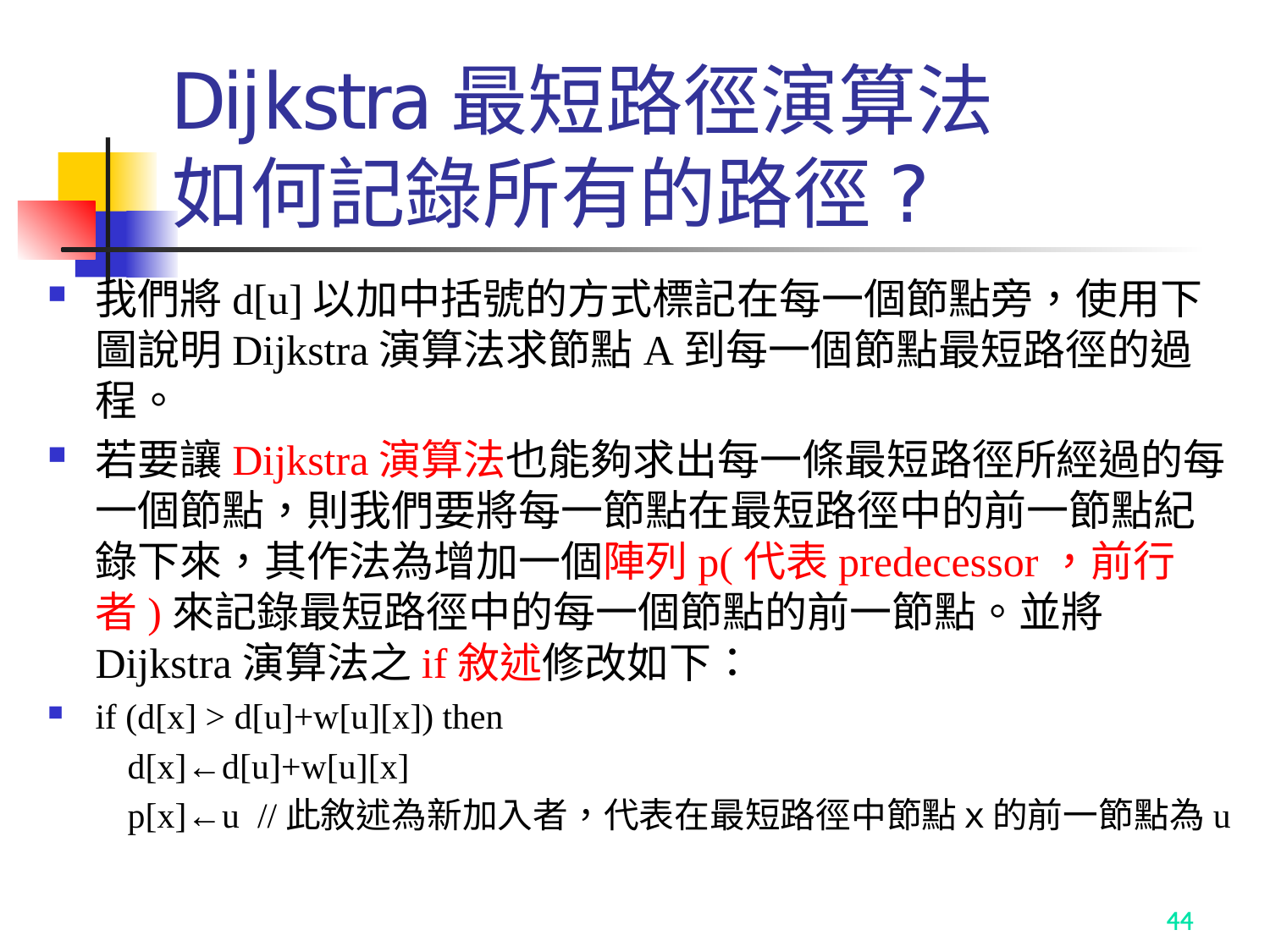

# Dijkstra最短路徑演算法 如何記錄所有的路徑?
我們將d[u]以加中括號的方式標記在每一個節點旁，使用下圖說明Dijkstra演算法求節點A到每一個節點最短路徑的過程。
若要讓Dijkstra演算法也能夠求出每一條最短路徑所經過的每一個節點，則我們要將每一節點在最短路徑中的前一節點紀錄下來，其作法為增加一個陣列p(代表predecessor，前行者)來記錄最短路徑中的每一個節點的前一節點。並將Dijkstra演算法之if敘述修改如下：
if (d[x] > d[u]+w[u][x]) then
         d[x]←d[u]+w[u][x]
         p[x]←u  //此敘述為新加入者，代表在最短路徑中節點ｘ的前一節點為u
44